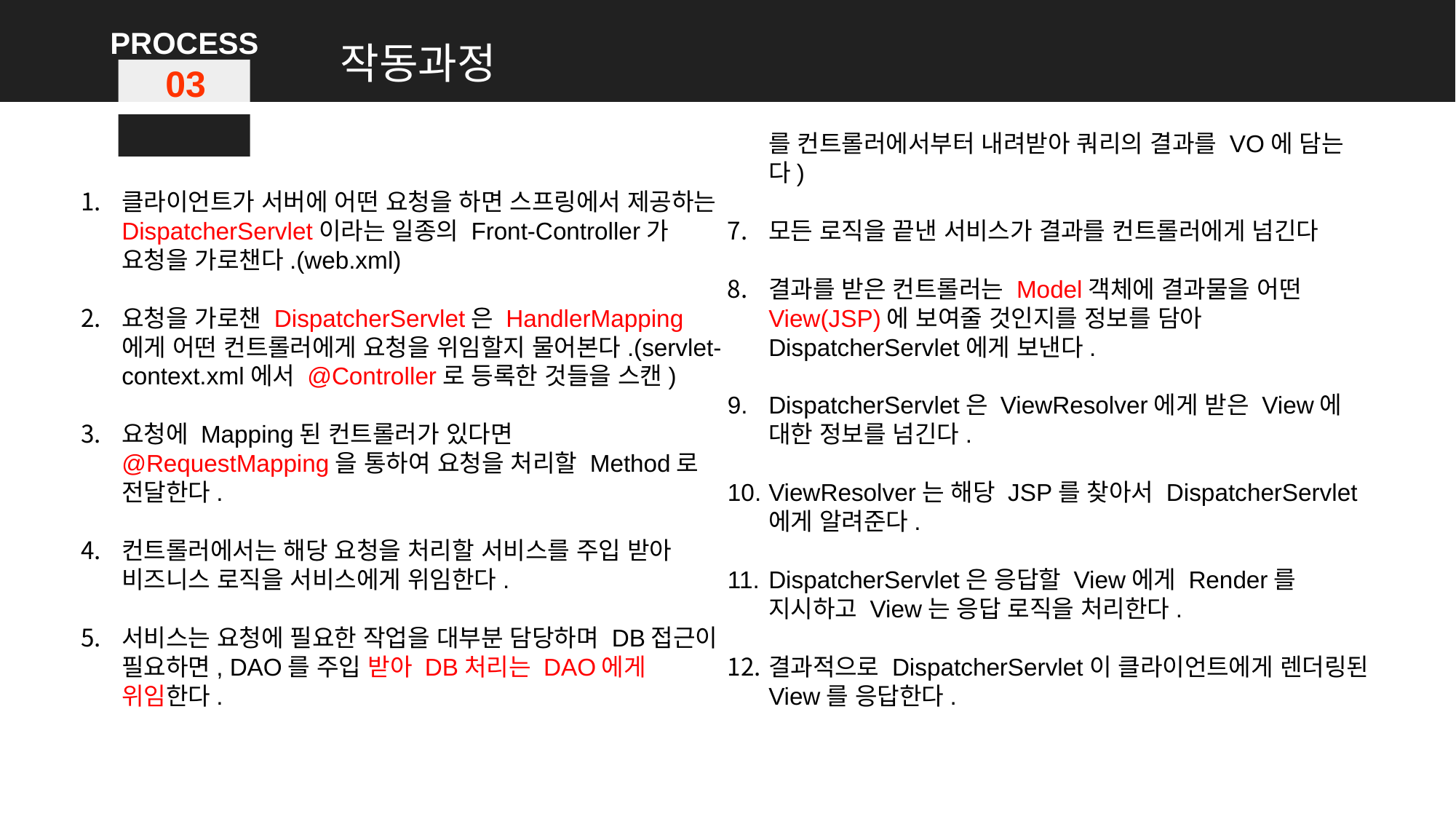

PROCESS
작동과정
03

클라이언트가 서버에 어떤 요청을 하면 스프링에서 제공하는 DispatcherServlet이라는 일종의 Front-Controller가 요청을 가로챈다.(web.xml)

요청을 가로챈 DispatcherServlet은 HandlerMapping에게 어떤 컨트롤러에게 요청을 위임할지 물어본다.(servlet-context.xml에서 @Controller로 등록한 것들을 스캔)

요청에 Mapping된 컨트롤러가 있다면 @RequestMapping을 통하여 요청을 처리할 Method로 전달한다.

컨트롤러에서는 해당 요청을 처리할 서비스를 주입 받아 비즈니스 로직을 서비스에게 위임한다.

서비스는 요청에 필요한 작업을 대부분 담당하며 DB접근이 필요하면, DAO를 주입 받아 DB처리는 DAO에게 위임한다.

DAO는 Mybatis 설정을 이용해서 SQL쿼리를 날려 DB의 정보를 받아 다시 서비스에게 전달한다.(보통 VO(DTO)를 컨트롤러에서부터 내려받아 쿼리의 결과를 VO에 담는다)

모든 로직을 끝낸 서비스가 결과를 컨트롤러에게 넘긴다

결과를 받은 컨트롤러는 Model객체에 결과물을 어떤 View(JSP)에 보여줄 것인지를 정보를 담아 DispatcherServlet에게 보낸다.

DispatcherServlet은 ViewResolver에게 받은 View에 대한 정보를 넘긴다.

ViewResolver는 해당 JSP를 찾아서 DispatcherServlet에게 알려준다.

DispatcherServlet은 응답할 View에게 Render를 지시하고 View는 응답 로직을 처리한다.

결과적으로 DispatcherServlet이 클라이언트에게 렌더링된 View를 응답한다.